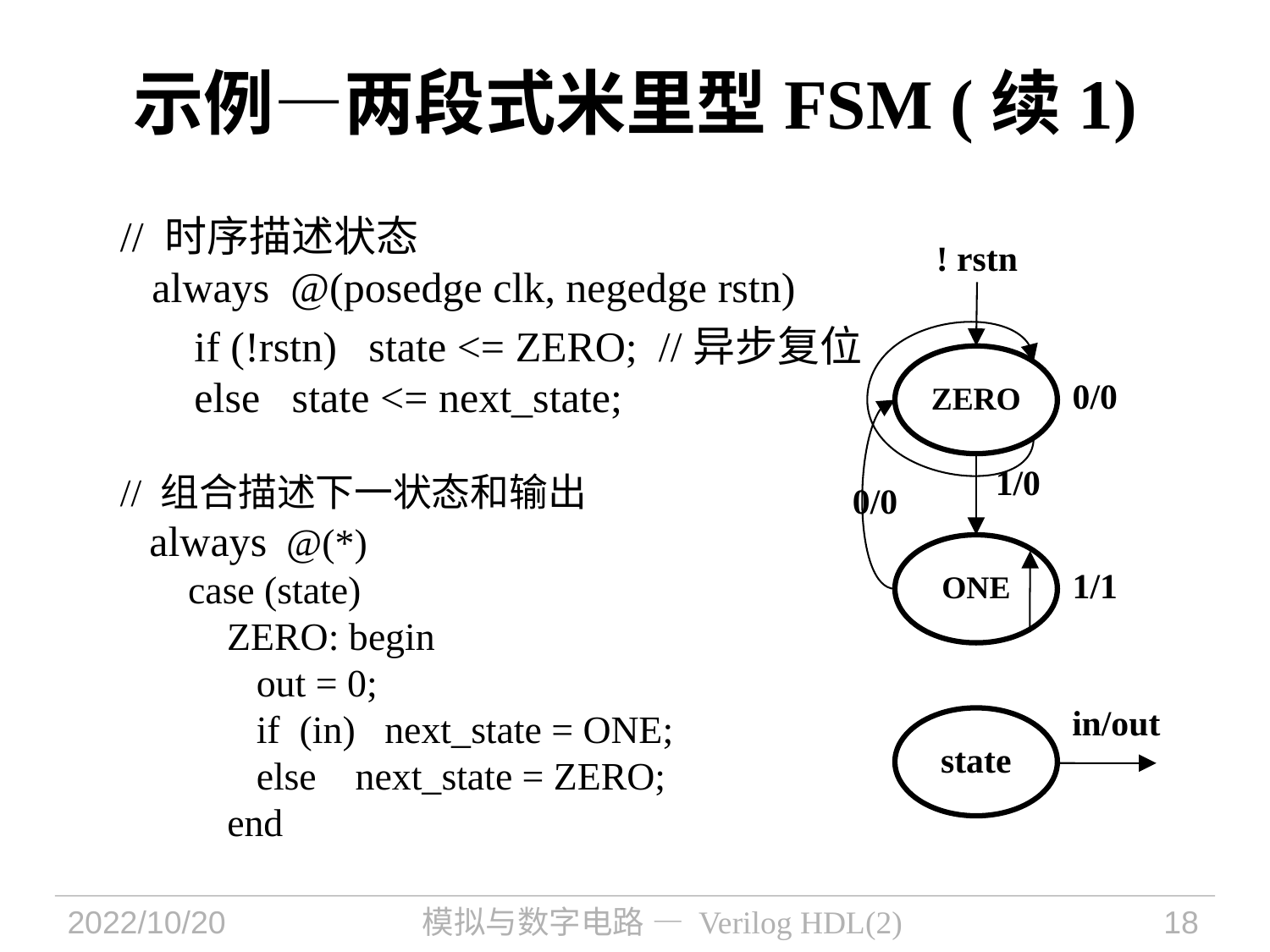

示例—两段式米里型FSM (续1)
// 时序描述状态
   always  @(posedge clk, negedge rstn)
       if (!rstn)   state <= ZERO;  //异步复位
       else   state <= next_state;

// 组合描述下一状态和输出
   always  @(*)
       case (state)
           ZERO: begin
              out = 0;
              if  (in)   next_state = ONE;
              else    next_state = ZERO;
           end
! rstn
ZERO
0/0
1/0
0/0
ONE
1/1
in/out
state

2022/10/20
模拟与数字电路 — Verilog HDL(2)
18